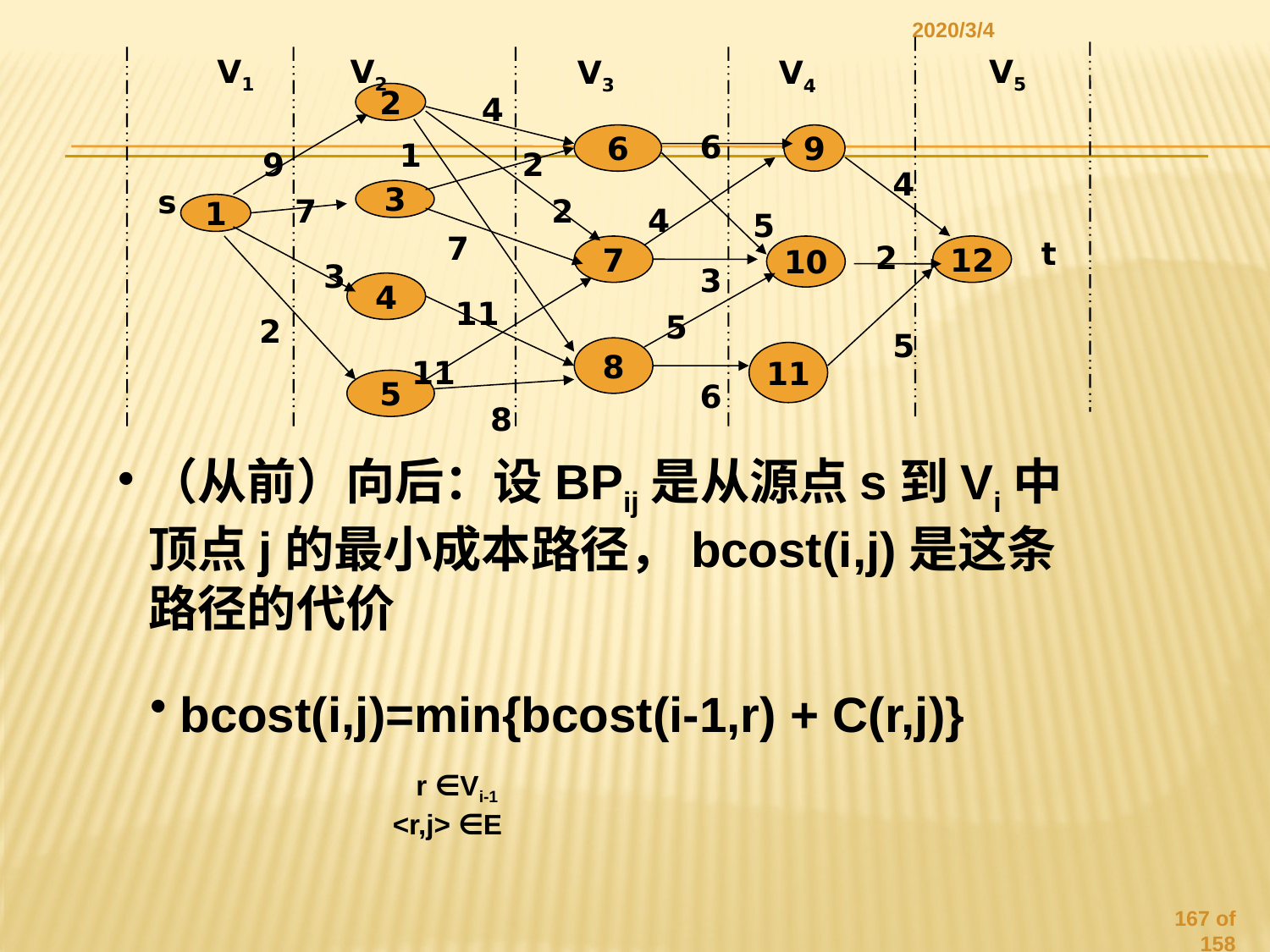

2020/3/4

V1
V2
V5
V3
V4
2
4

6
6
9
1
9
2

4
s
3
7
2
1
4
5

7

t
2

7
10
12
3
3

4

11

5
2
5
8
11
11

5
6

8

#
（从前）向后：设BPij是从源点s到Vi中顶点j的最小成本路径，bcost(i,j)是这条路径的代价
bcost(i,j)=min{bcost(i-1,r) + C(r,j)}
           r ∈Vi-1
        <r,j> ∈E
167 of 158